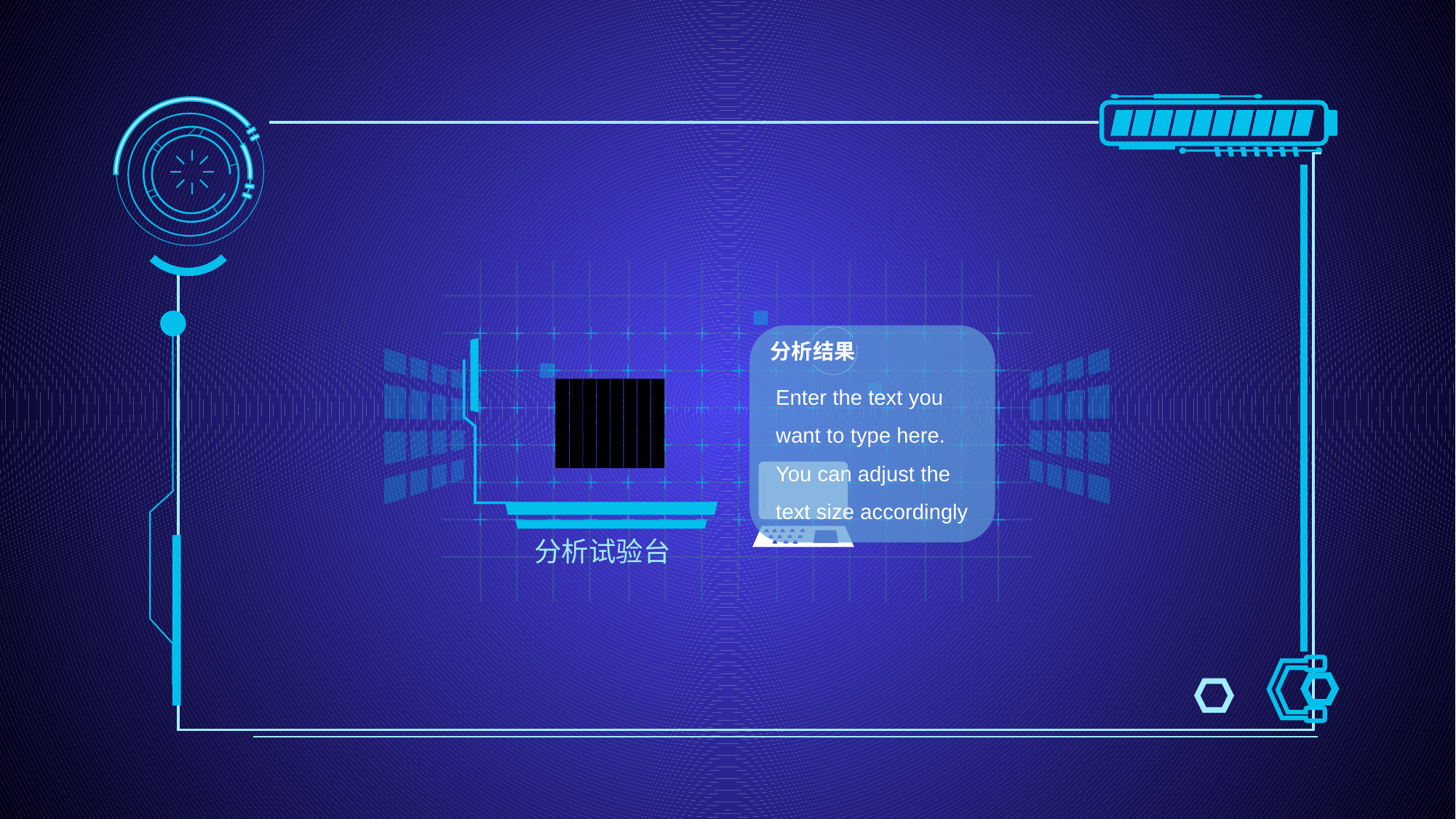

分析结果

Enter the text you want to type here. You can adjust the text size accordingly
________

分析试验台